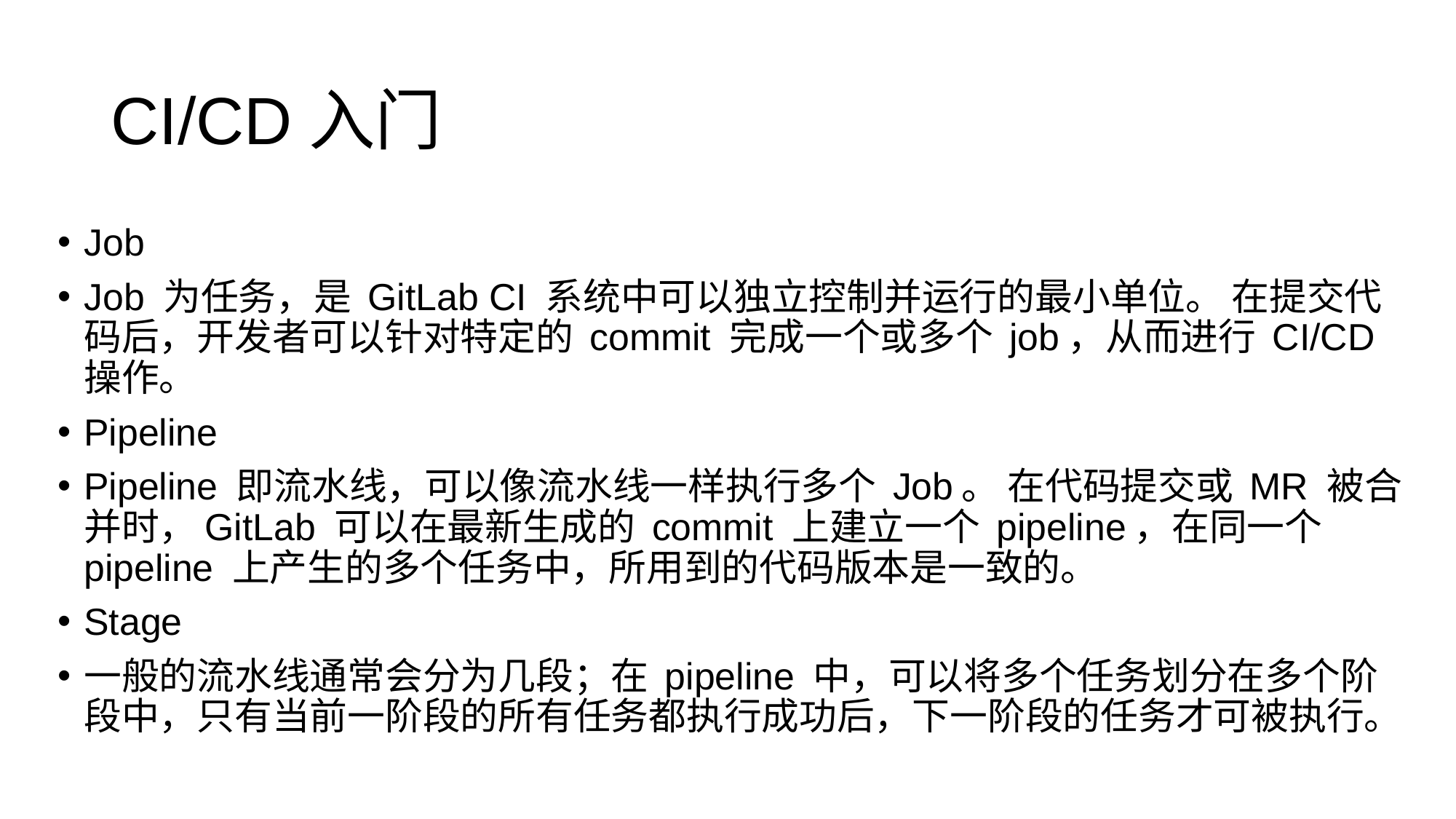

# CI/CD入门
Job
Job 为任务，是 GitLab CI 系统中可以独立控制并运行的最小单位。 在提交代码后，开发者可以针对特定的 commit 完成一个或多个 job，从而进行 CI/CD 操作。
Pipeline
Pipeline 即流水线，可以像流水线一样执行多个 Job。 在代码提交或 MR 被合并时，GitLab 可以在最新生成的 commit 上建立一个 pipeline，在同一个 pipeline 上产生的多个任务中，所用到的代码版本是一致的。
Stage
一般的流水线通常会分为几段；在 pipeline 中，可以将多个任务划分在多个阶段中，只有当前一阶段的所有任务都执行成功后，下一阶段的任务才可被执行。